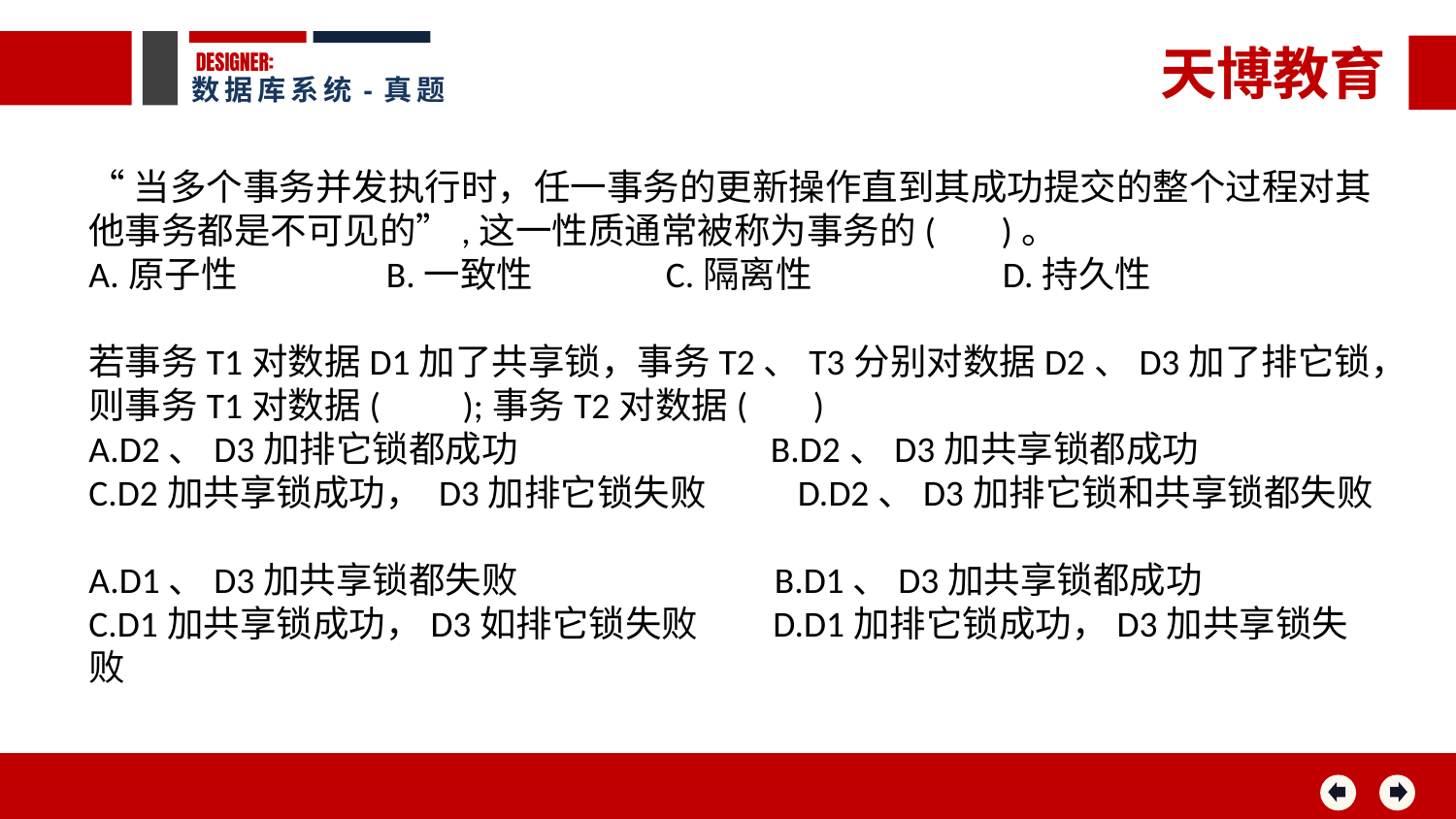

天博教育
DESIGNER:
数据库系统-真题
“当多个事务并发执行时，任一事务的更新操作直到其成功提交的整个过程对其他事务都是不可见的”,这一性质通常被称为事务的(        )。
A.原子性                 B.一致性               C.隔离性                      D.持久性

若事务T1对数据D1加了共享锁，事务T2、T3分别对数据D2、D3加了排它锁，则事务T1对数据(          );事务T2对数据(        )
A.D2、D3加排它锁都成功        	           B.D2、D3加共享锁都成功
C.D2加共享锁成功， D3加排它锁失败          D.D2、D3加排它锁和共享锁都失败

A.D1、D3加共享锁都失败                              B.D1、D3加共享锁都成功
C.D1加共享锁成功，D3如排它锁失败        D.D1加排它锁成功，D3加共享锁失败